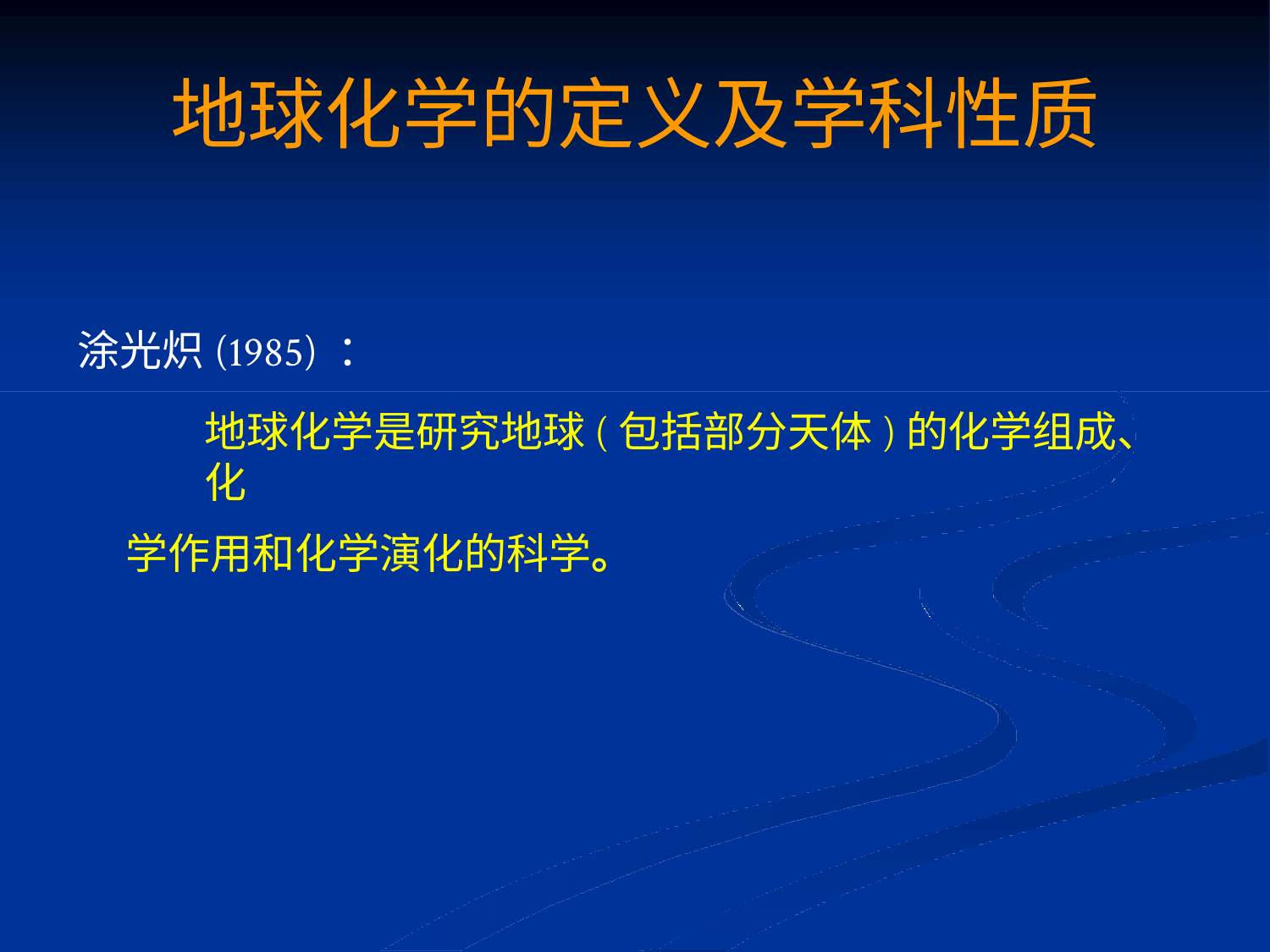

# 地球化学的定义及学科性质
涂光炽(1985) ：
地球化学是研究地球(包括部分天体)的化学组成、化
学作用和化学演化的科学。